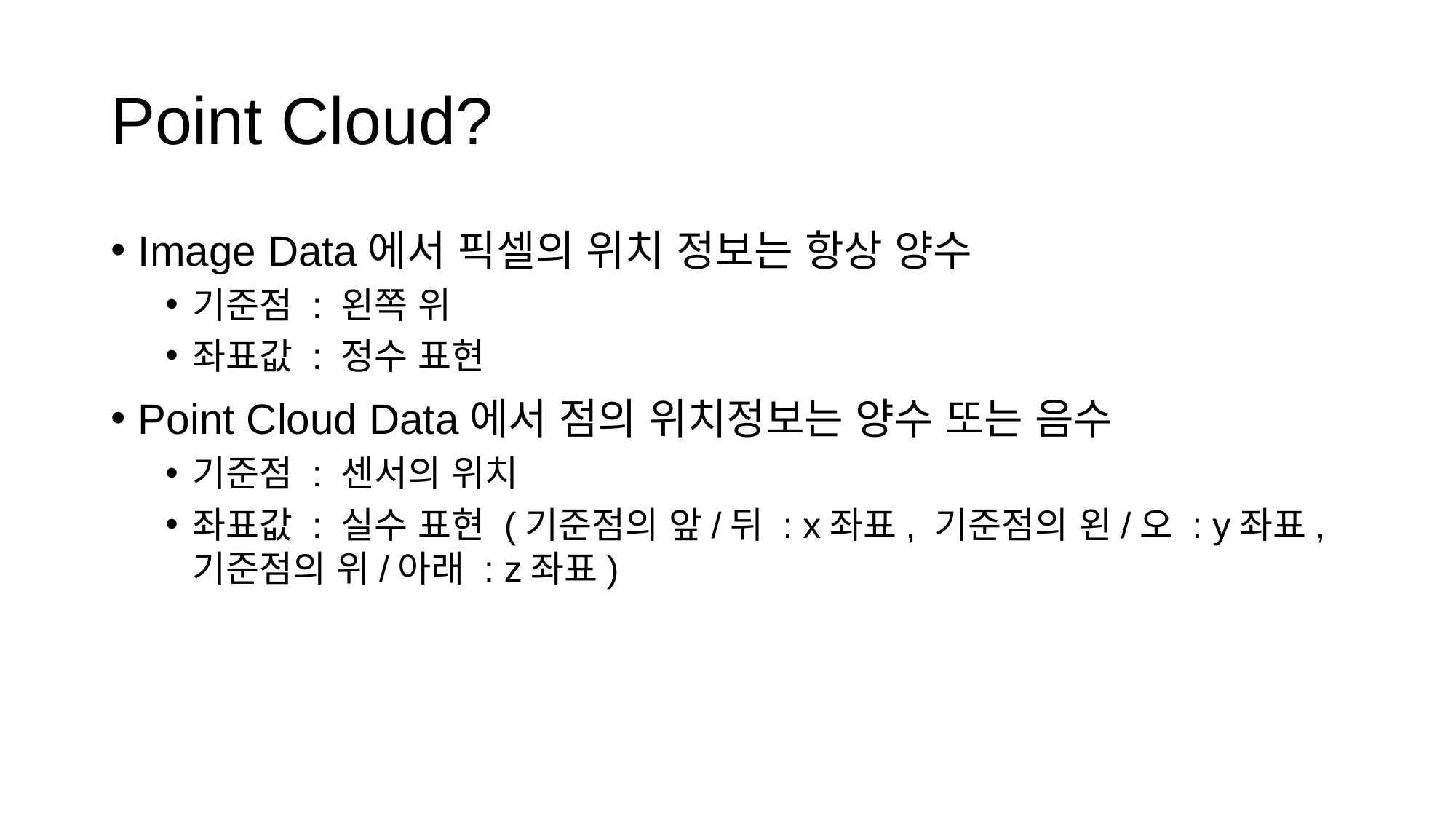

# Point Cloud?
Image Data에서 픽셀의 위치 정보는 항상 양수
기준점 : 왼쪽 위
좌표값 : 정수 표현
Point Cloud Data에서 점의 위치정보는 양수 또는 음수
기준점 : 센서의 위치
좌표값 : 실수 표현 (기준점의 앞/뒤 : x좌표, 기준점의 왼/오 : y좌표, 기준점의 위/아래 : z좌표)